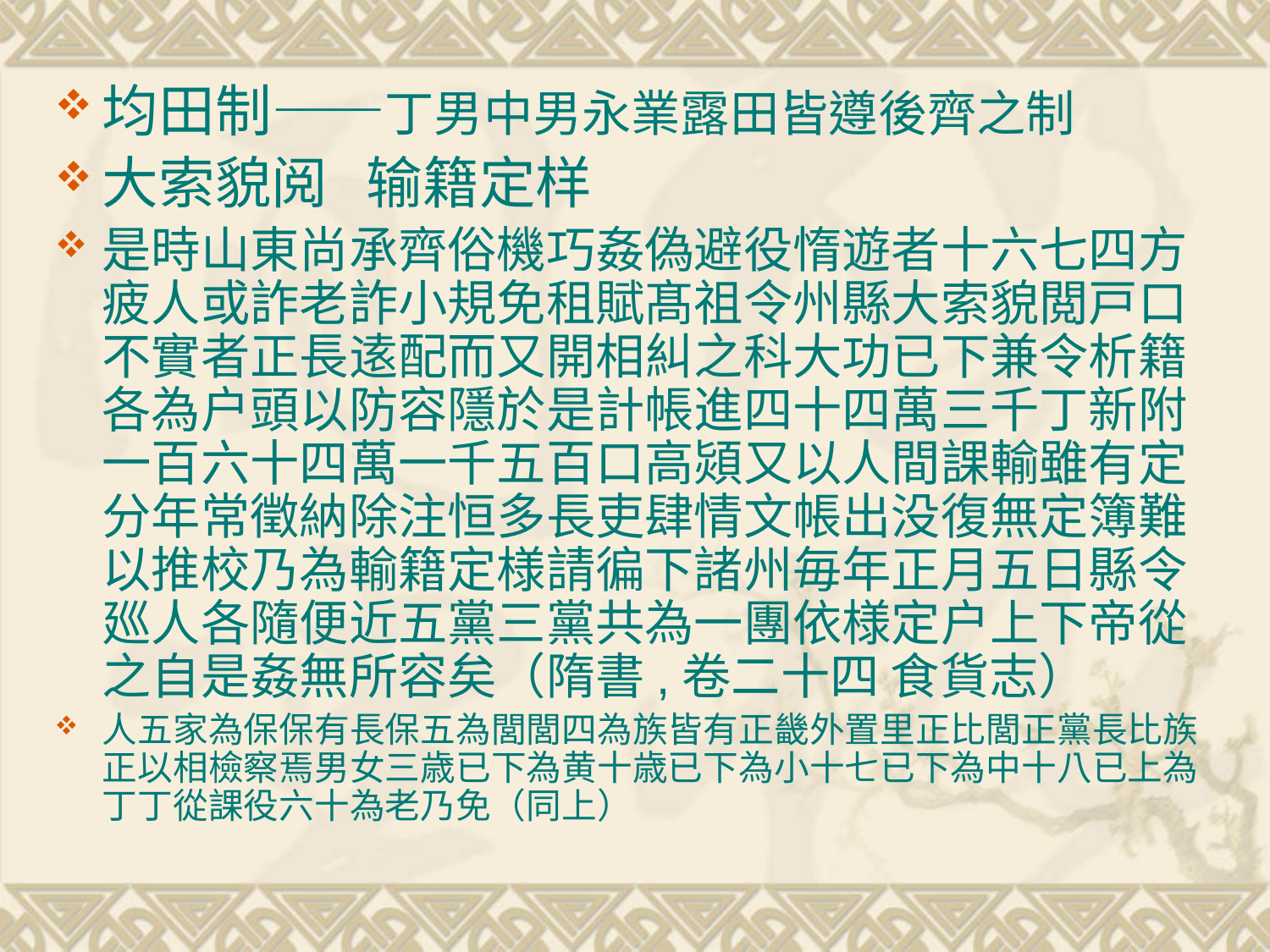

均田制——丁男中男永業露田皆遵後齊之制
大索貌阅   输籍定样
是時山東尚承齊俗機巧姦偽避役惰遊者十六七四方疲人或詐老詐小規免租賦髙祖令州縣大索貌閲戸口不實者正長逺配而又開相糾之科大功已下兼令析籍各為户頭以防容隱於是計帳進四十四萬三千丁新附一百六十四萬一千五百口高熲又以人間課輸雖有定分年常徵納除注恒多長吏肆情文帳出没復無定簿難以推校乃為輸籍定様請徧下諸州毎年正月五日縣令廵人各隨便近五黨三黨共為一團依様定户上下帝從之自是姦無所容矣（隋書,卷二十四 食貨志）
人五家為保保有長保五為閭閭四為族皆有正畿外置里正比閭正黨長比族正以相檢察焉男女三歳已下為黄十歳已下為小十七已下為中十八已上為丁丁從課役六十為老乃免（同上）